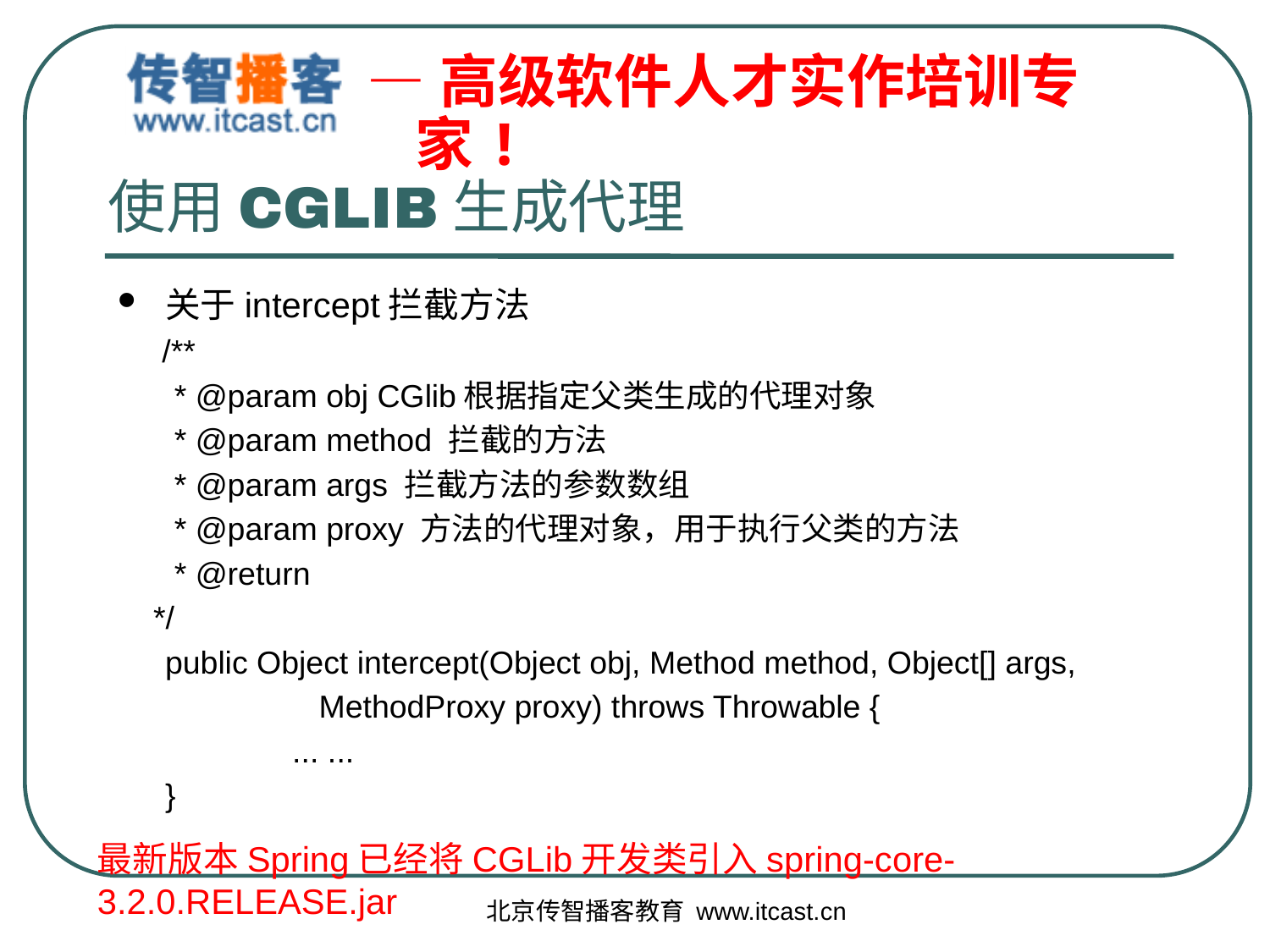

# 使用CGLIB生成代理
关于intercept拦截方法
     /**
	 * @param obj CGlib根据指定父类生成的代理对象
	 * @param method 拦截的方法
	 * @param args 拦截方法的参数数组
	 * @param proxy 方法的代理对象，用于执行父类的方法
	 * @return
    */
	public Object intercept(Object obj, Method method, Object[] args,
		   MethodProxy proxy) throws Throwable {
		... ...
	}
最新版本Spring已经将CGLib开发类引入spring-core-3.2.0.RELEASE.jar
北京传智播客教育 www.itcast.cn